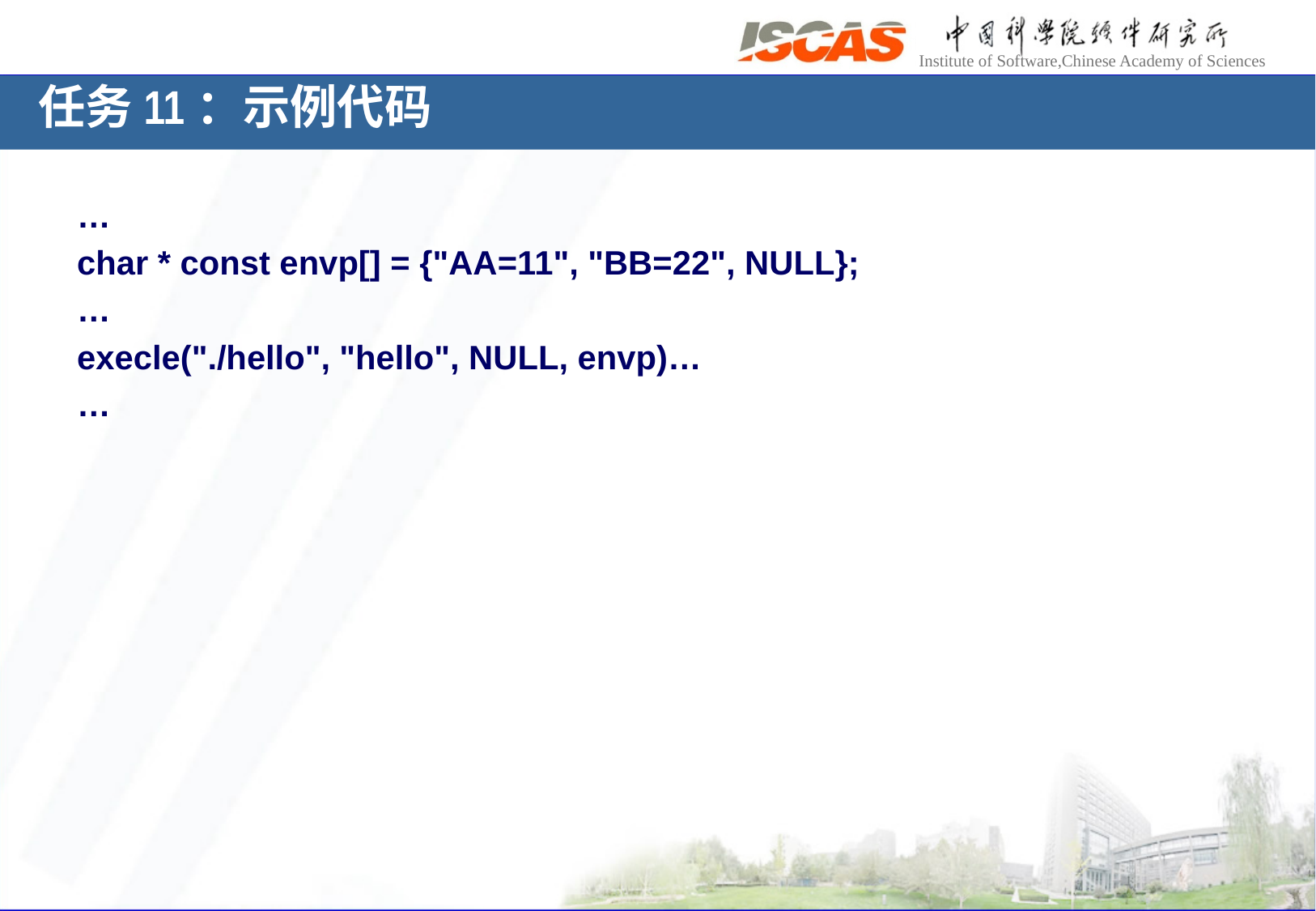

# 任务11：示例代码
…
char * const envp[] = {"AA=11", "BB=22", NULL};
…
execle("./hello", "hello", NULL, envp)…
…